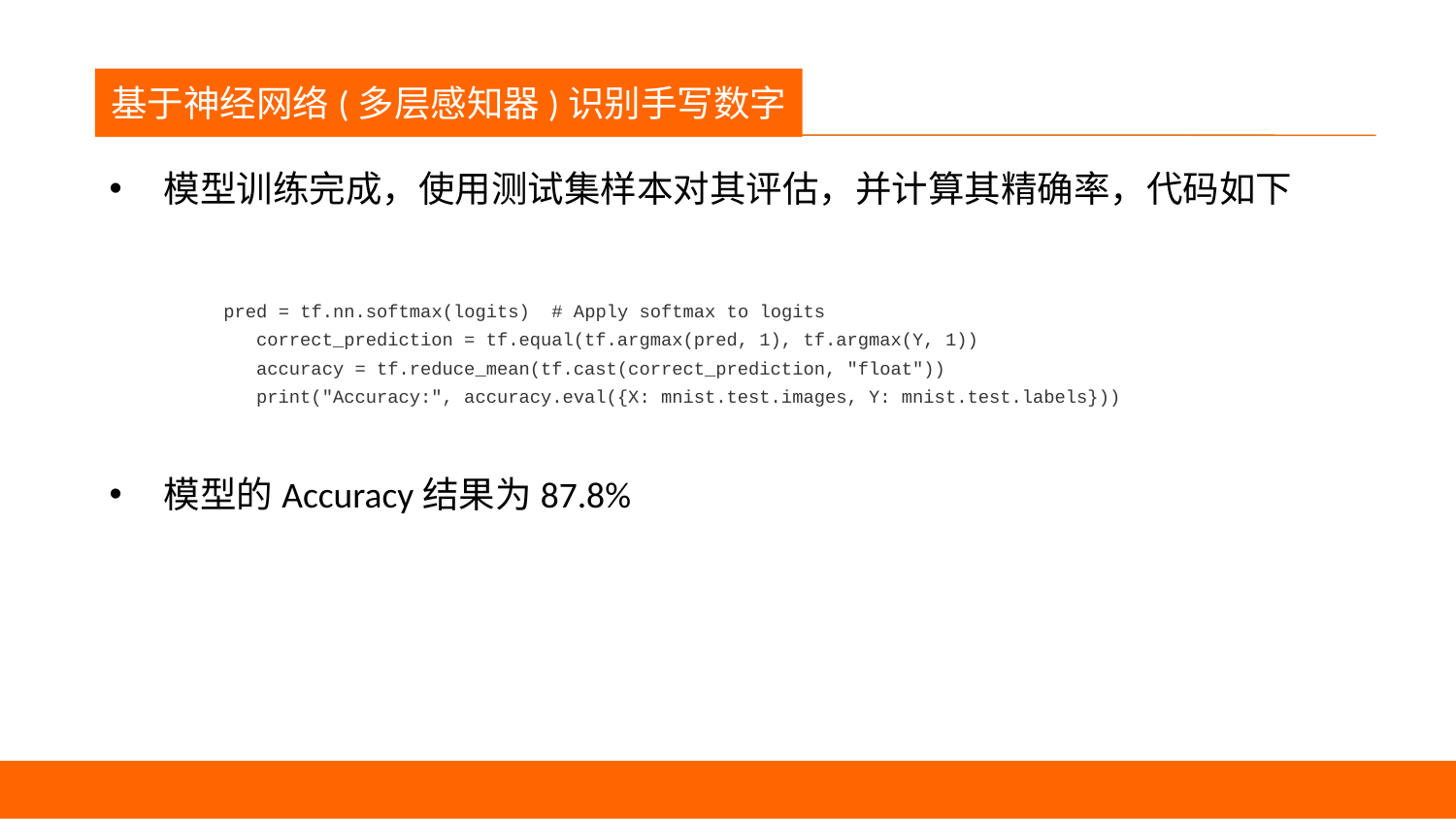

议程
基于神经网络(多层感知器)识别手写数字

模型训练完成，使用测试集样本对其评估，并计算其精确率，代码如下

模型的Accuracy结果为87.8%
 pred = tf.nn.softmax(logits)  # Apply softmax to logits
    correct_prediction = tf.equal(tf.argmax(pred, 1), tf.argmax(Y, 1))
    accuracy = tf.reduce_mean(tf.cast(correct_prediction, "float"))
    print("Accuracy:", accuracy.eval({X: mnist.test.images, Y: mnist.test.labels}))